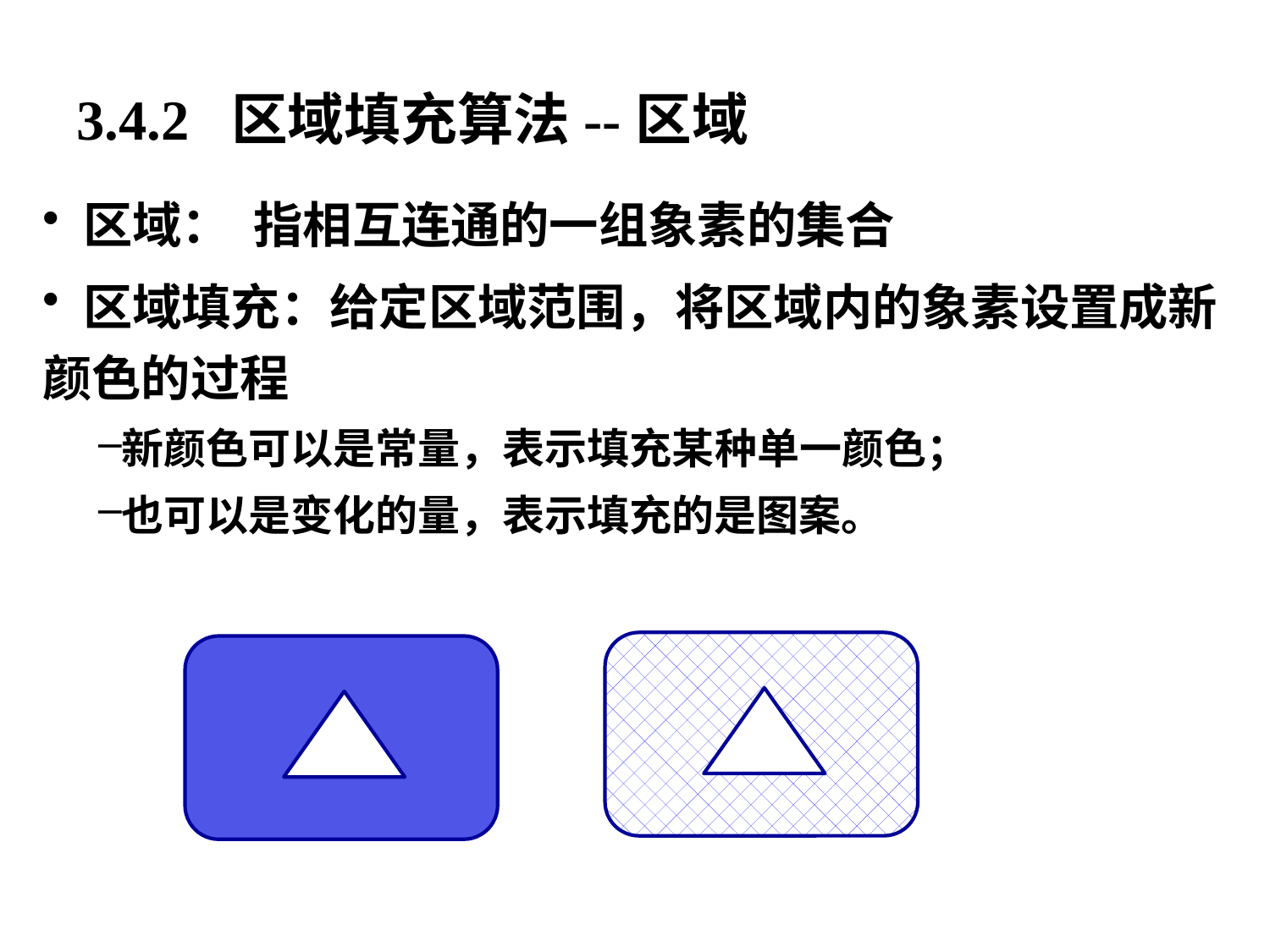

# 3.4.2  区域填充算法--区域
 区域：  指相互连通的一组象素的集合
 区域填充：给定区域范围，将区域内的象素设置成新颜色的过程
新颜色可以是常量，表示填充某种单一颜色；
也可以是变化的量，表示填充的是图案。